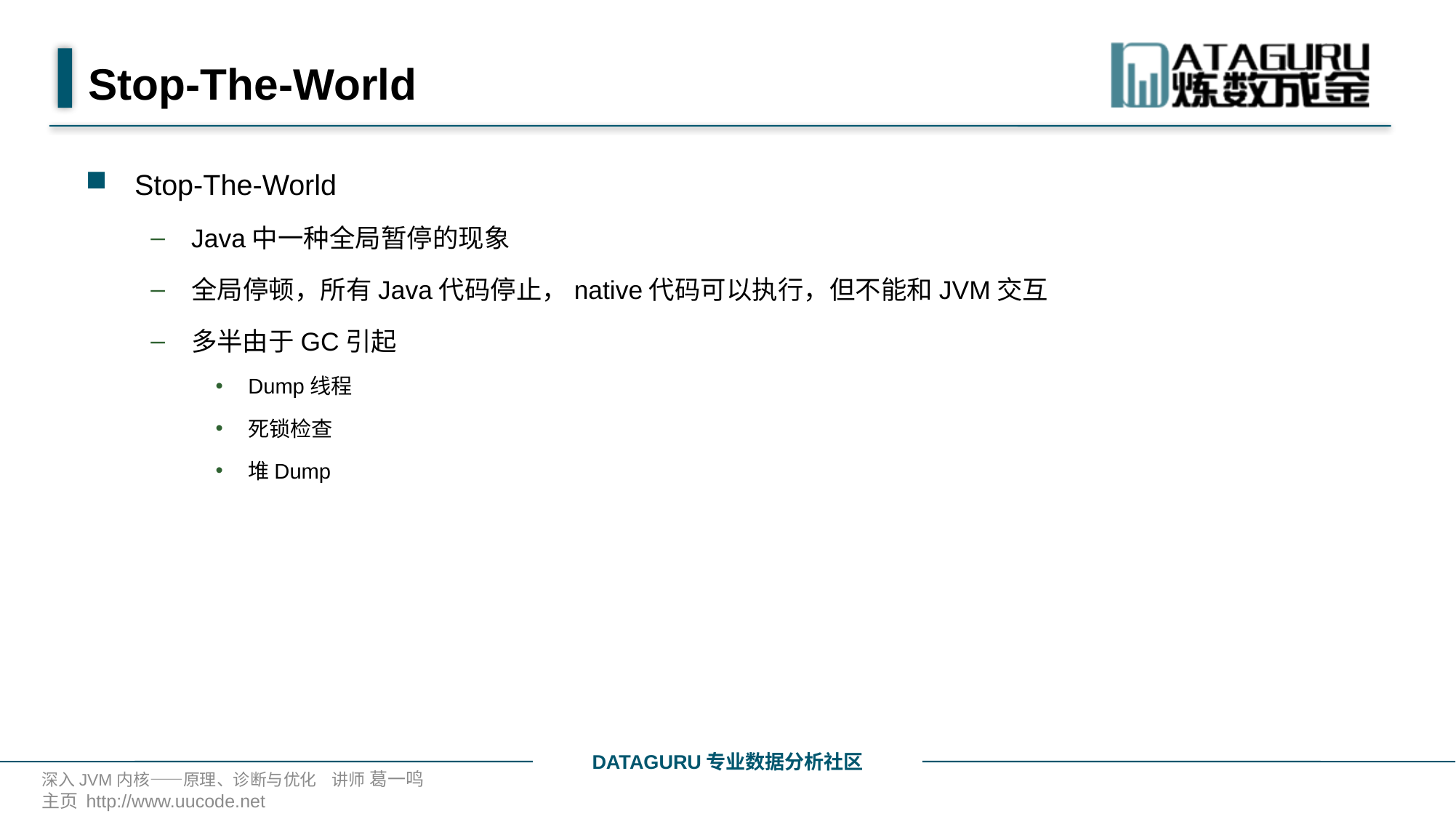

# Stop-The-World
Stop-The-World
Java中一种全局暂停的现象
全局停顿，所有Java代码停止，native代码可以执行，但不能和JVM交互
多半由于GC引起
Dump线程
死锁检查
堆Dump